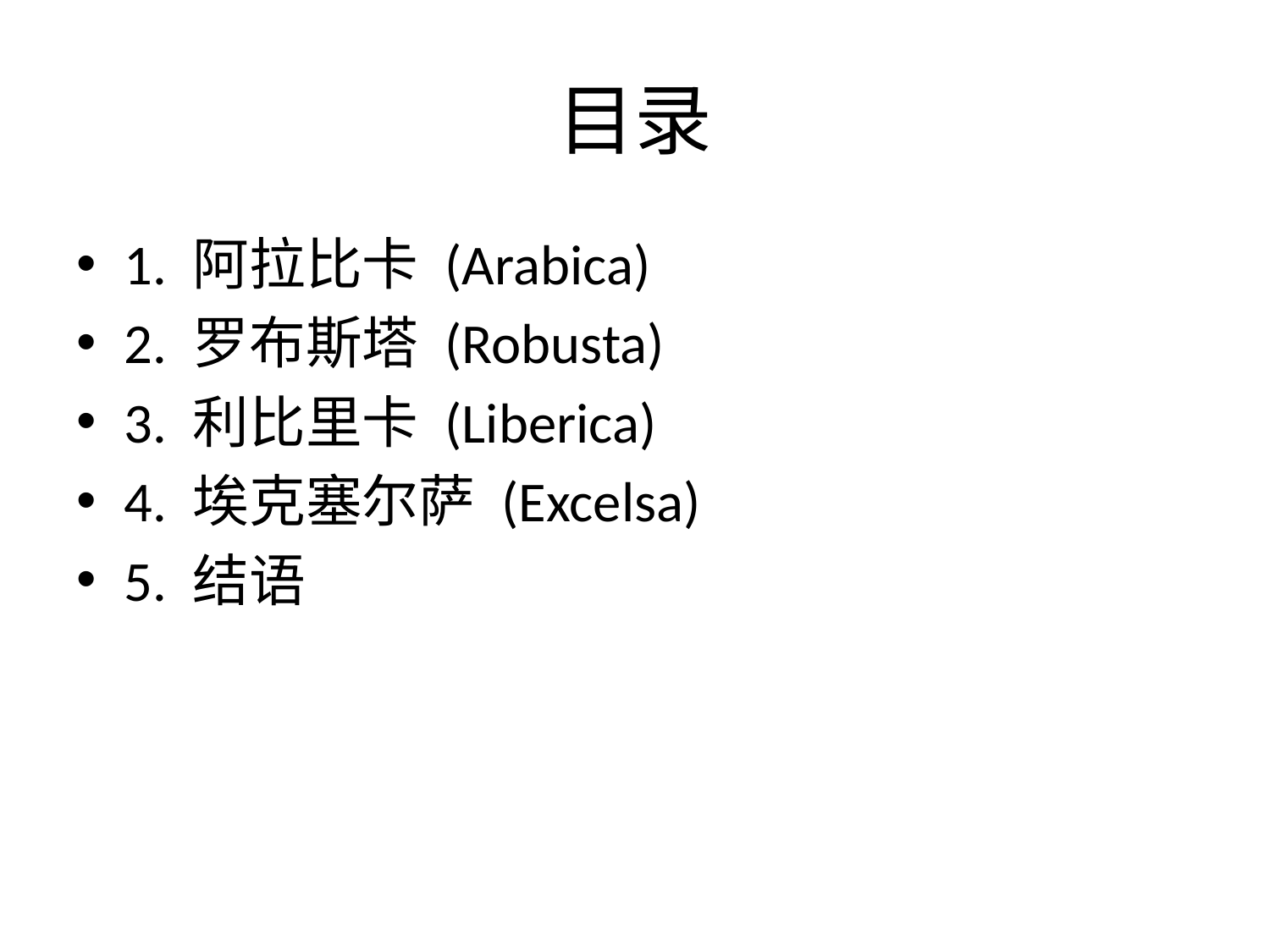

# 目录
1. 阿拉比卡 (Arabica)
2. 罗布斯塔 (Robusta)
3. 利比里卡 (Liberica)
4. 埃克塞尔萨 (Excelsa)
5. 结语